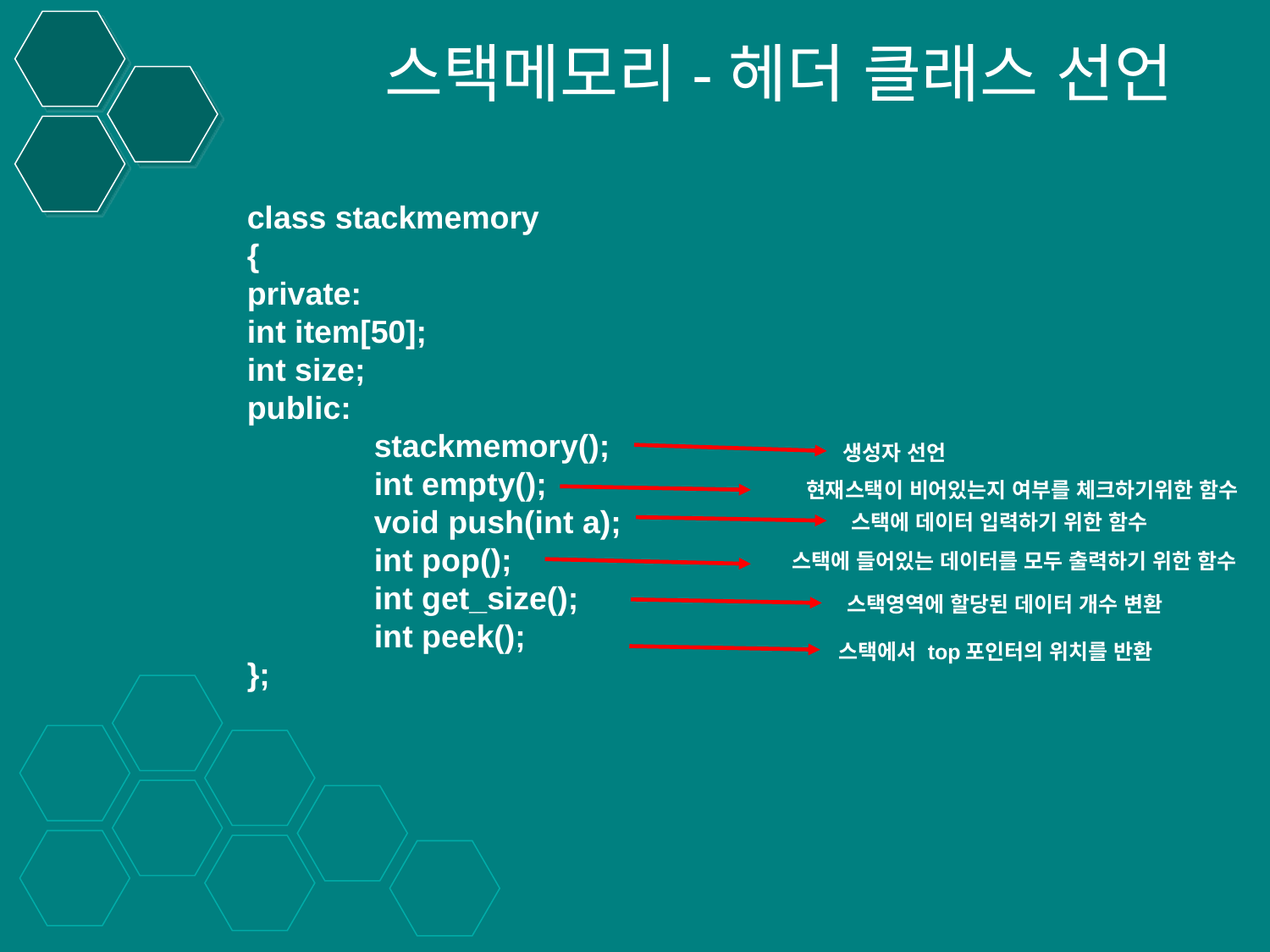

# 스택메모리-헤더 클래스 선언
class stackmemory
{
private:
int item[50];
int size;
public:
	stackmemory();
	int empty();
	void push(int a);
	int pop();
	int get_size();
	int peek();
};
생성자 선언
현재스택이 비어있는지 여부를 체크하기위한 함수
스택에 데이터 입력하기 위한 함수
스택에 들어있는 데이터를 모두 출력하기 위한 함수
스택영역에 할당된 데이터 개수 변환
스택에서 top포인터의 위치를 반환